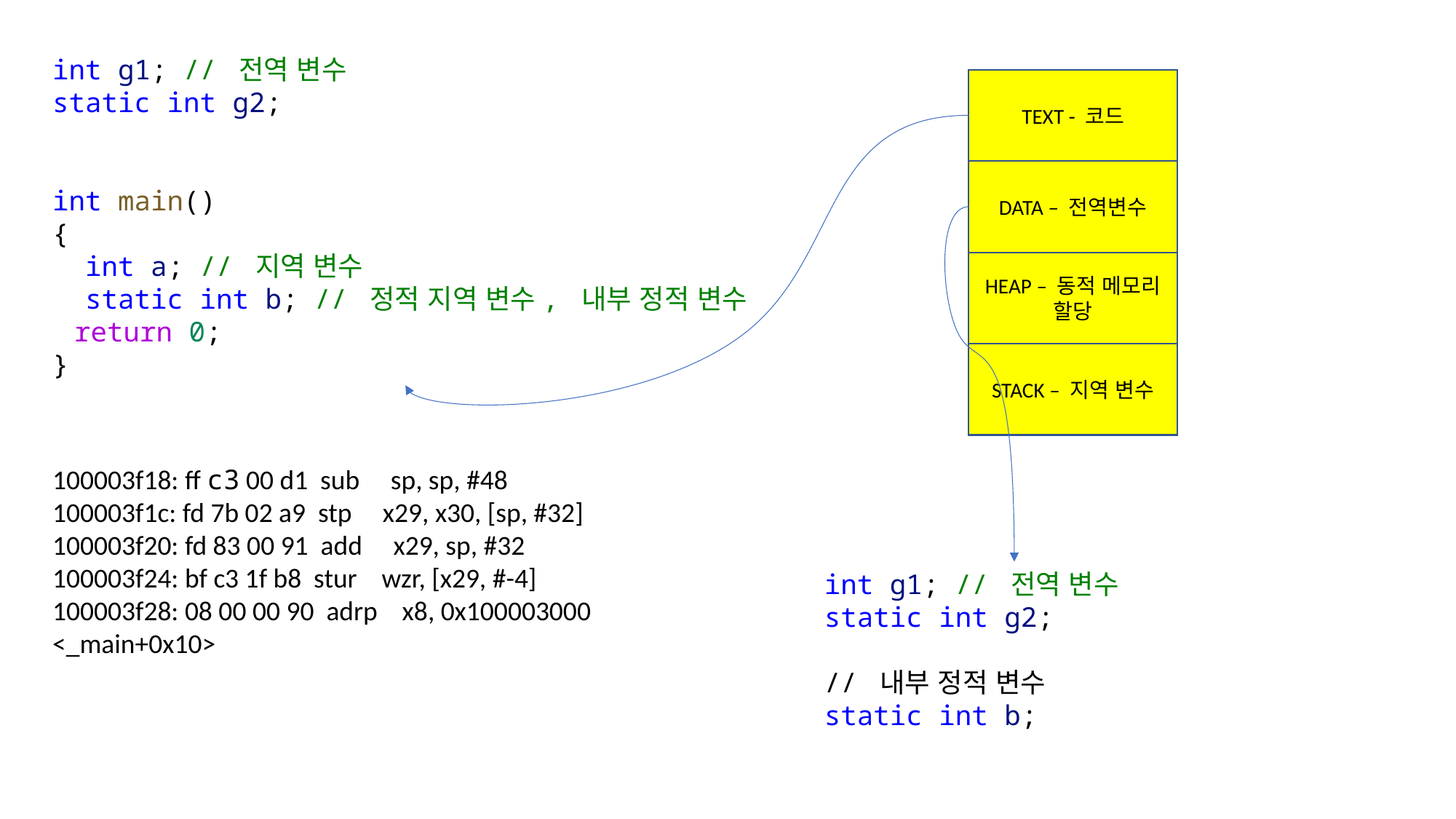

int g1; // 전역 변수
static int g2;
int main()
{
  int a; // 지역 변수
  static int b; // 정적 지역 변수, 내부 정적 변수
  return 0;
}
TEXT - 코드
DATA – 전역변수
HEAP – 동적 메모리 할당
STACK – 지역 변수
100003f18: ff c3 00 d1  sub     sp, sp, #48
100003f1c: fd 7b 02 a9  stp     x29, x30, [sp, #32]
100003f20: fd 83 00 91  add     x29, sp, #32
100003f24: bf c3 1f b8  stur    wzr, [x29, #-4]
100003f28: 08 00 00 90  adrp    x8, 0x100003000 <_main+0x10>
int g1; // 전역 변수
static int g2;

// 내부 정적 변수
static int b;